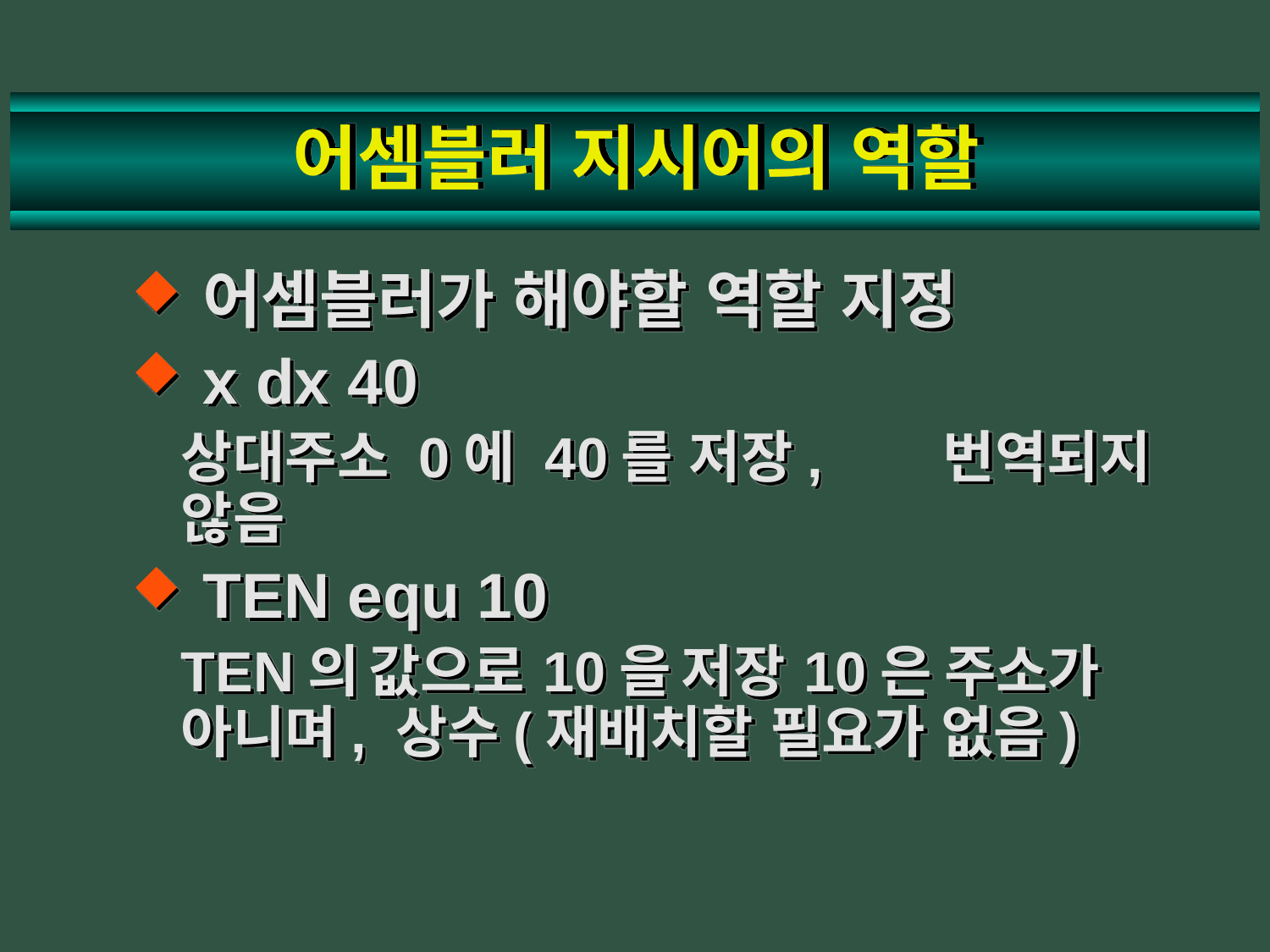

# 어셈블러 지시어의 역할
어셈블러가 해야할 역할 지정
x dx 40
	상대주소 0에 40를 저장, 	번역되지 않음
TEN equ 10
	TEN의 값으로 10을 저장 10은 주소가 아니며, 상수(재배치할 필요가 없음)